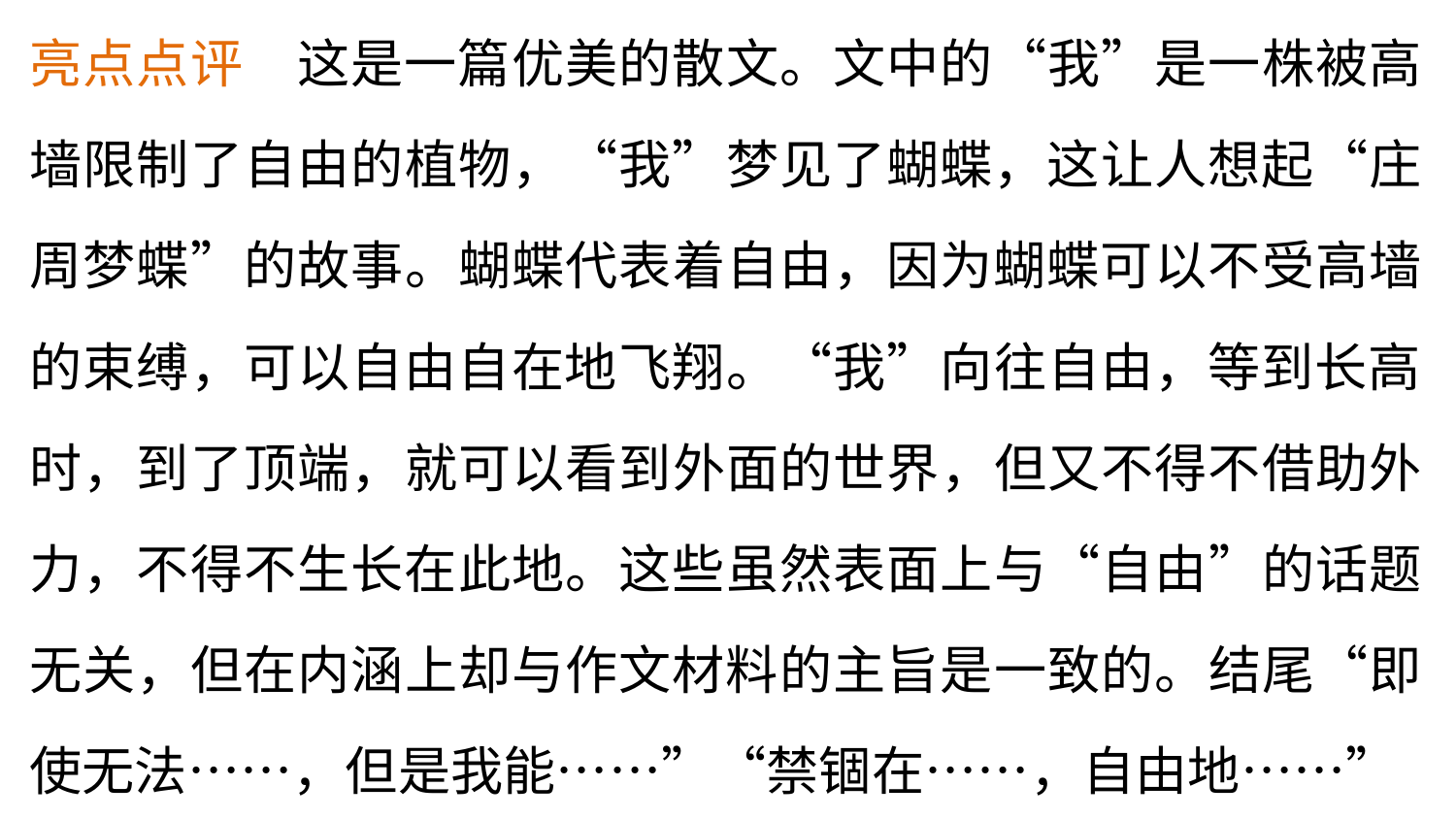

亮点点评　这是一篇优美的散文。文中的“我”是一株被高墙限制了自由的植物，“我”梦见了蝴蝶，这让人想起“庄周梦蝶”的故事。蝴蝶代表着自由，因为蝴蝶可以不受高墙的束缚，可以自由自在地飞翔。“我”向往自由，等到长高时，到了顶端，就可以看到外面的世界，但又不得不借助外力，不得不生长在此地。这些虽然表面上与“自由”的话题无关，但在内涵上却与作文材料的主旨是一致的。结尾“即使无法……，但是我能……”“禁锢在……，自由地……”